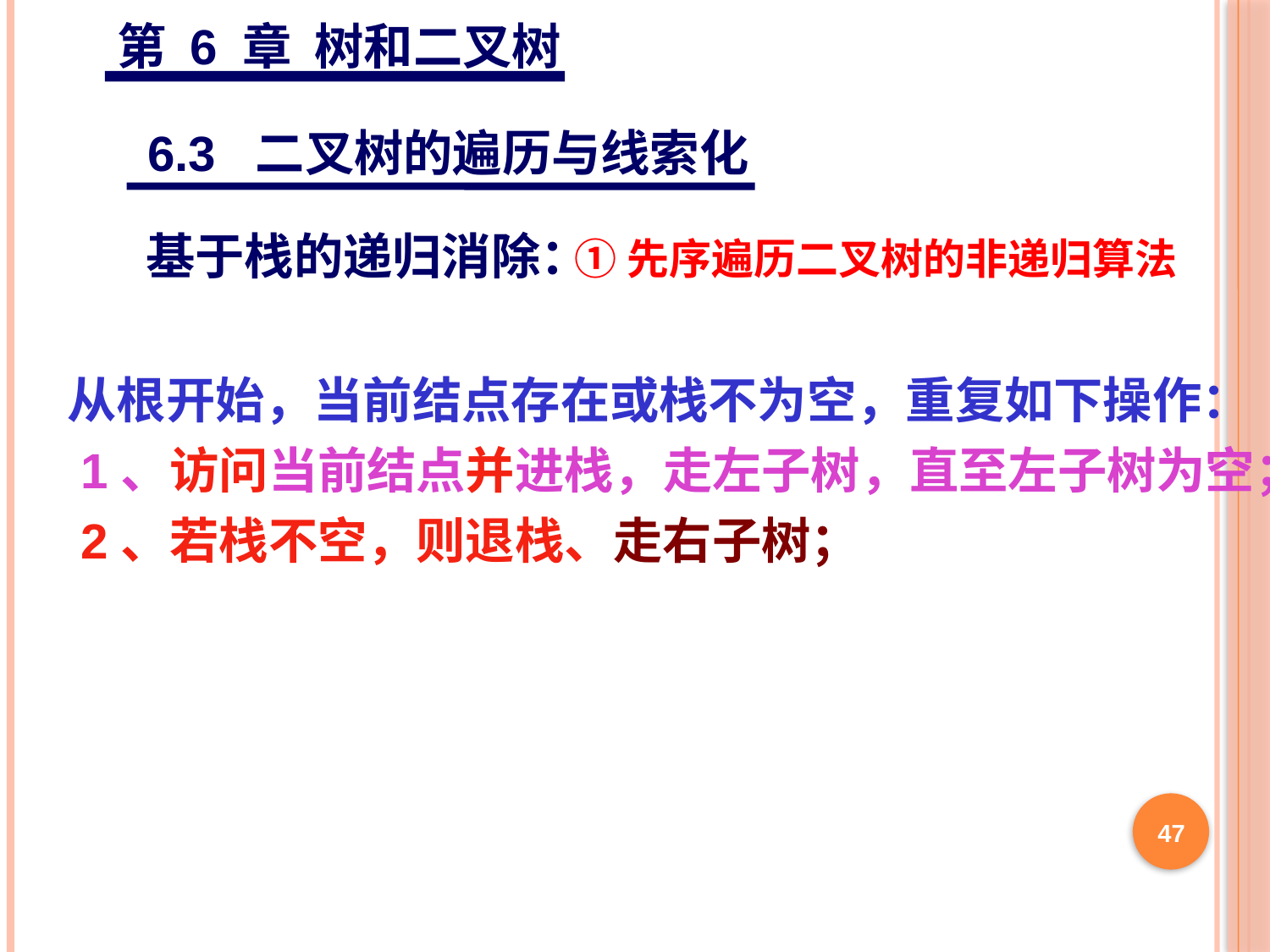

第 6 章  树和二叉树

6.3  二叉树的遍历与线索化

基于栈的递归消除：
①先序遍历二叉树的非递归算法
从根开始，当前结点存在或栈不为空，重复如下操作：
 1、访问当前结点并进栈，走左子树，直至左子树为空；
 2、若栈不空，则退栈、走右子树；
47